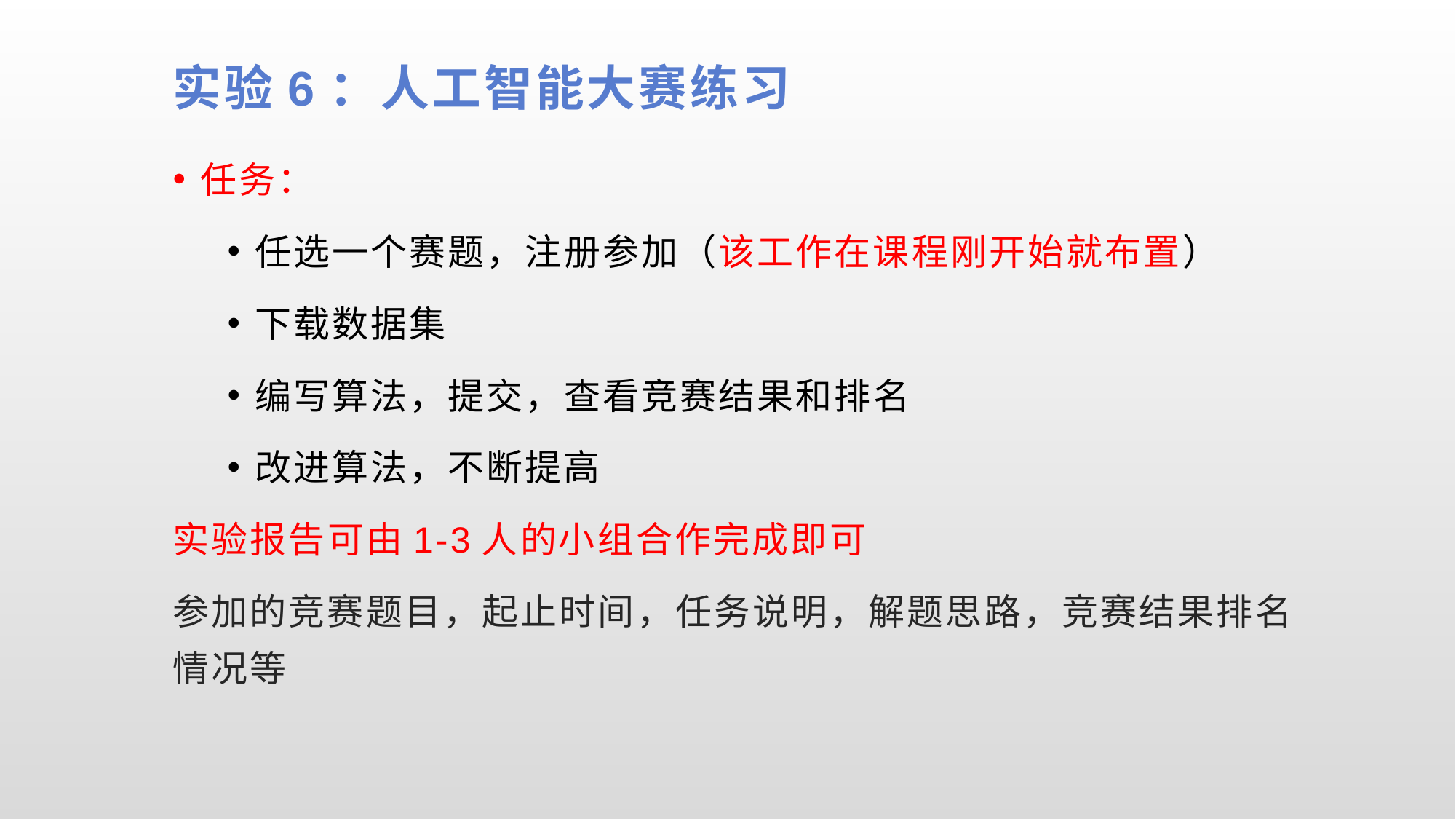

# 实验6：人工智能大赛练习
任务：
任选一个赛题，注册参加（该工作在课程刚开始就布置）
下载数据集
编写算法，提交，查看竞赛结果和排名
改进算法，不断提高
实验报告可由1-3人的小组合作完成即可
参加的竞赛题目，起止时间，任务说明，解题思路，竞赛结果排名情况等